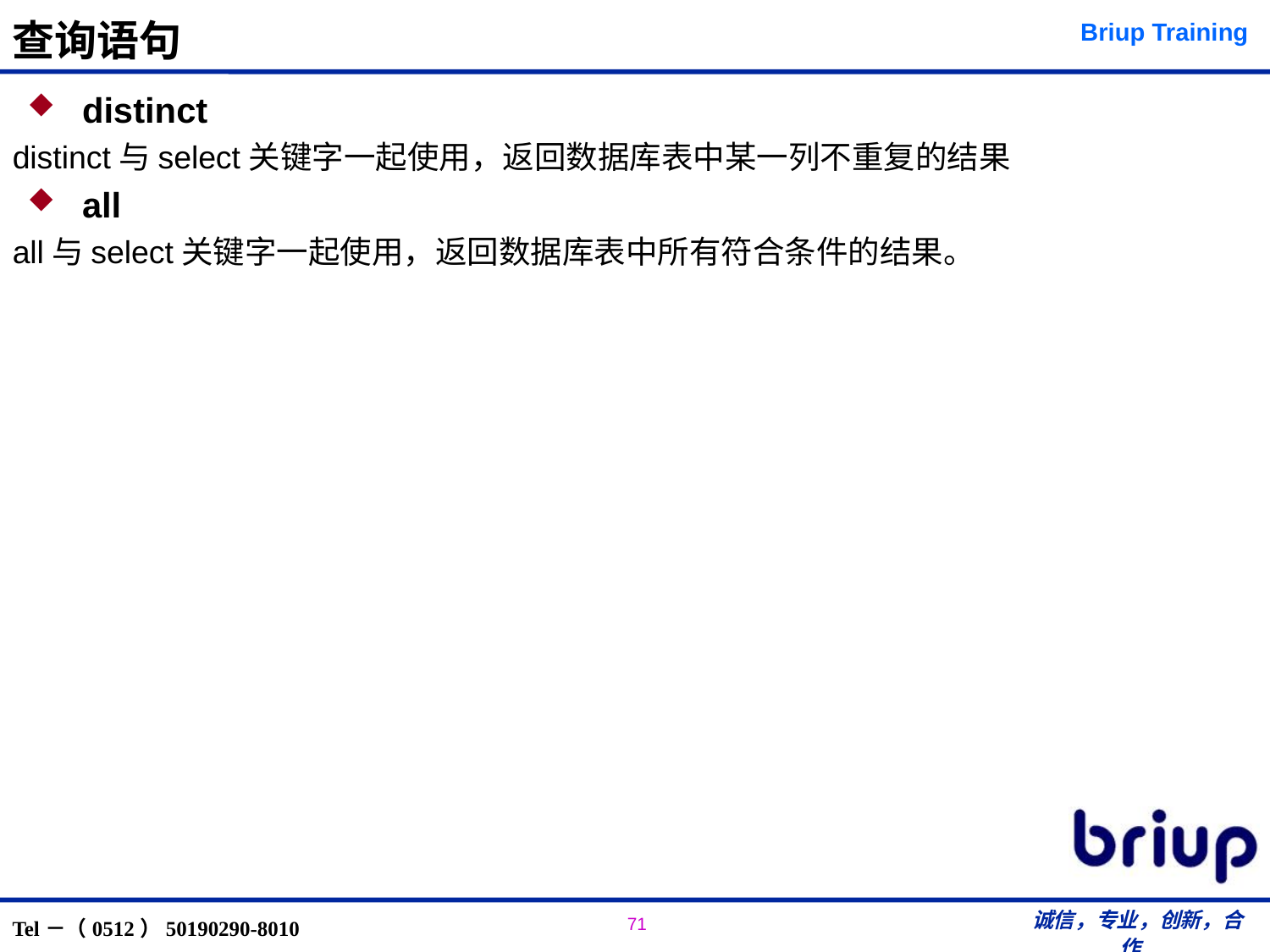

# 查询语句
 distinct
distinct与select关键字一起使用，返回数据库表中某一列不重复的结果
 all
all与select关键字一起使用，返回数据库表中所有符合条件的结果。